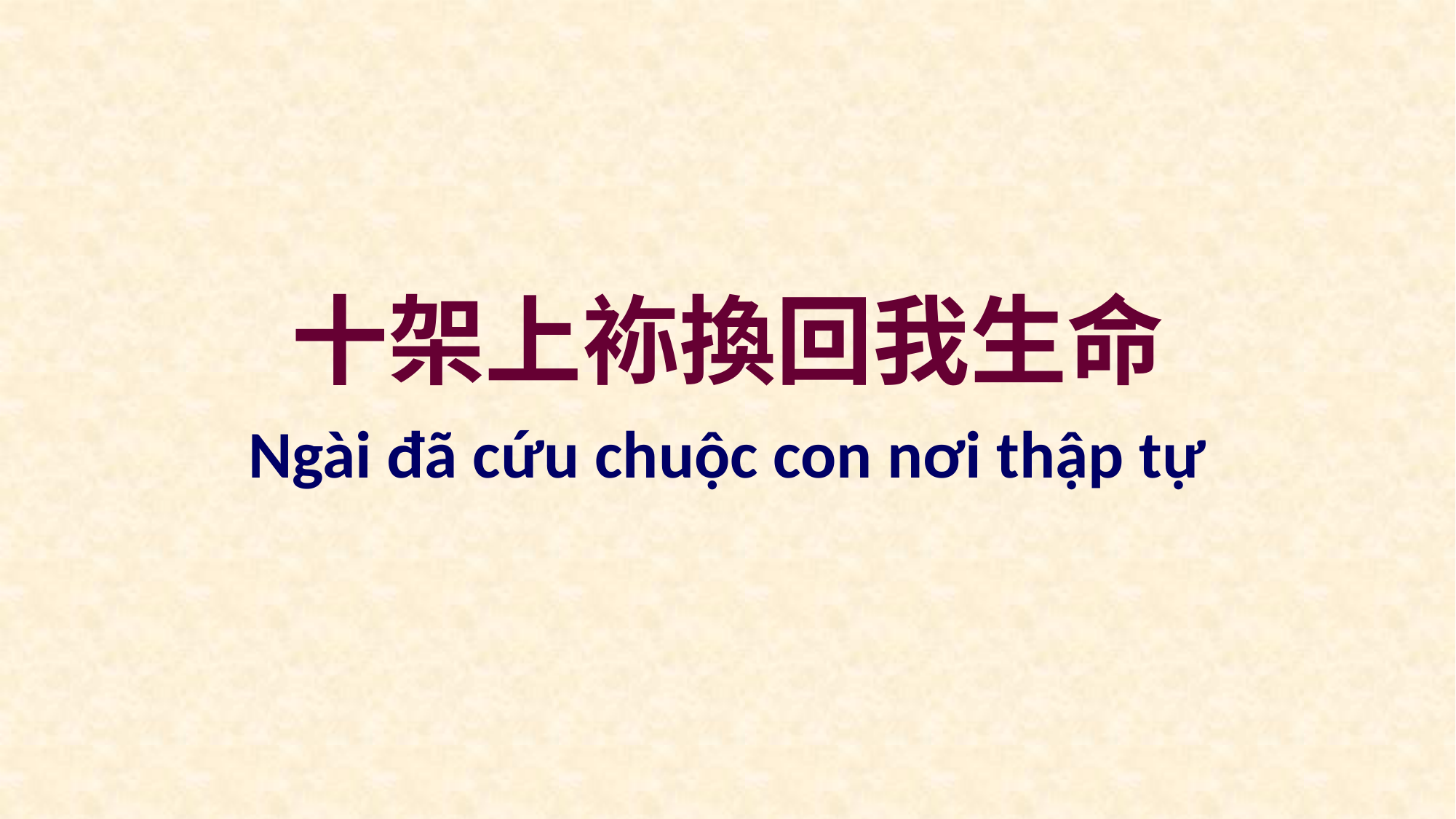

十架上袮換回我生命
Ngài đã cứu chuộc con nơi thập tự